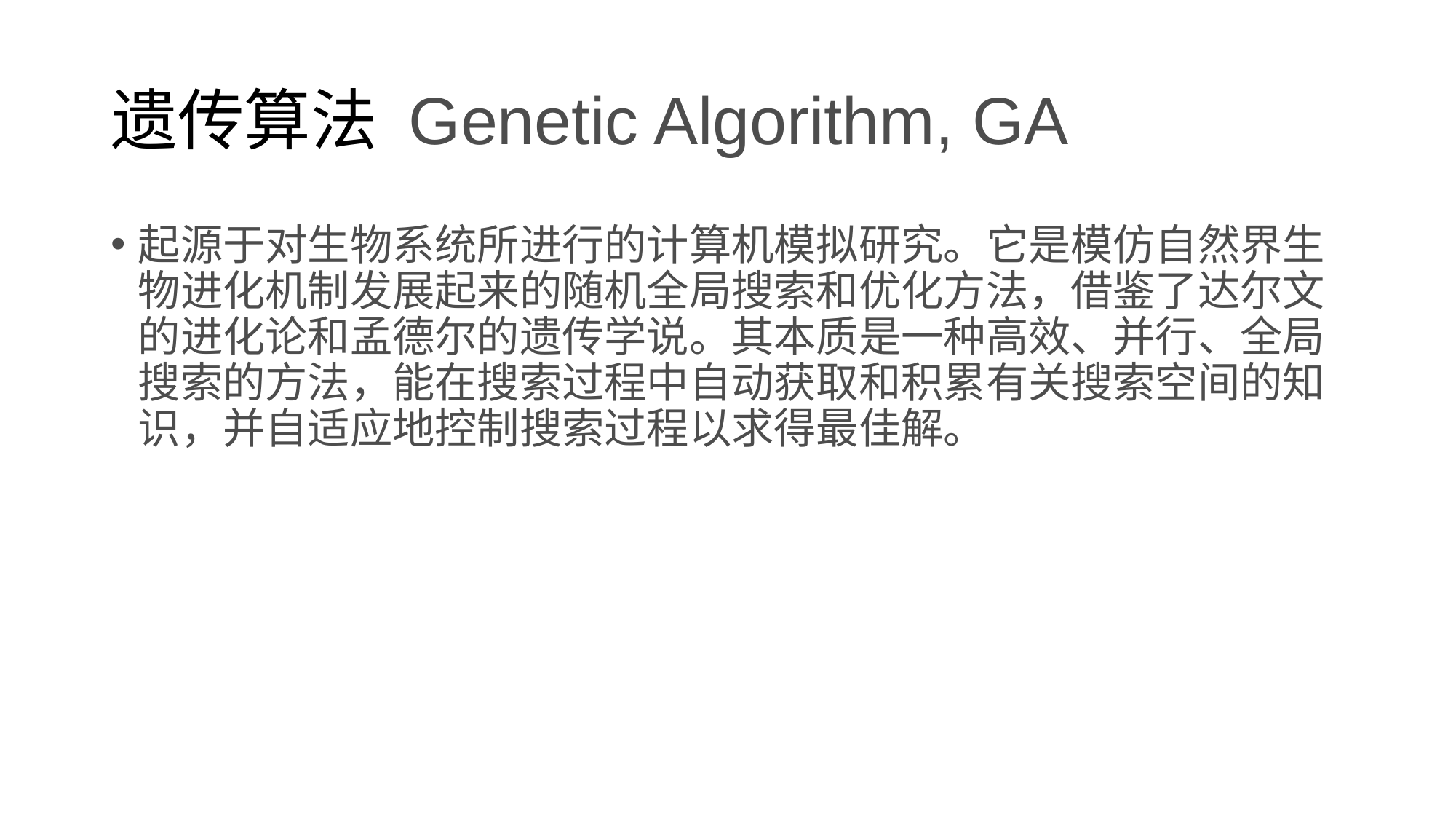

# 遗传算法 Genetic Algorithm, GA
起源于对生物系统所进行的计算机模拟研究。它是模仿自然界生物进化机制发展起来的随机全局搜索和优化方法，借鉴了达尔文的进化论和孟德尔的遗传学说。其本质是一种高效、并行、全局搜索的方法，能在搜索过程中自动获取和积累有关搜索空间的知识，并自适应地控制搜索过程以求得最佳解。